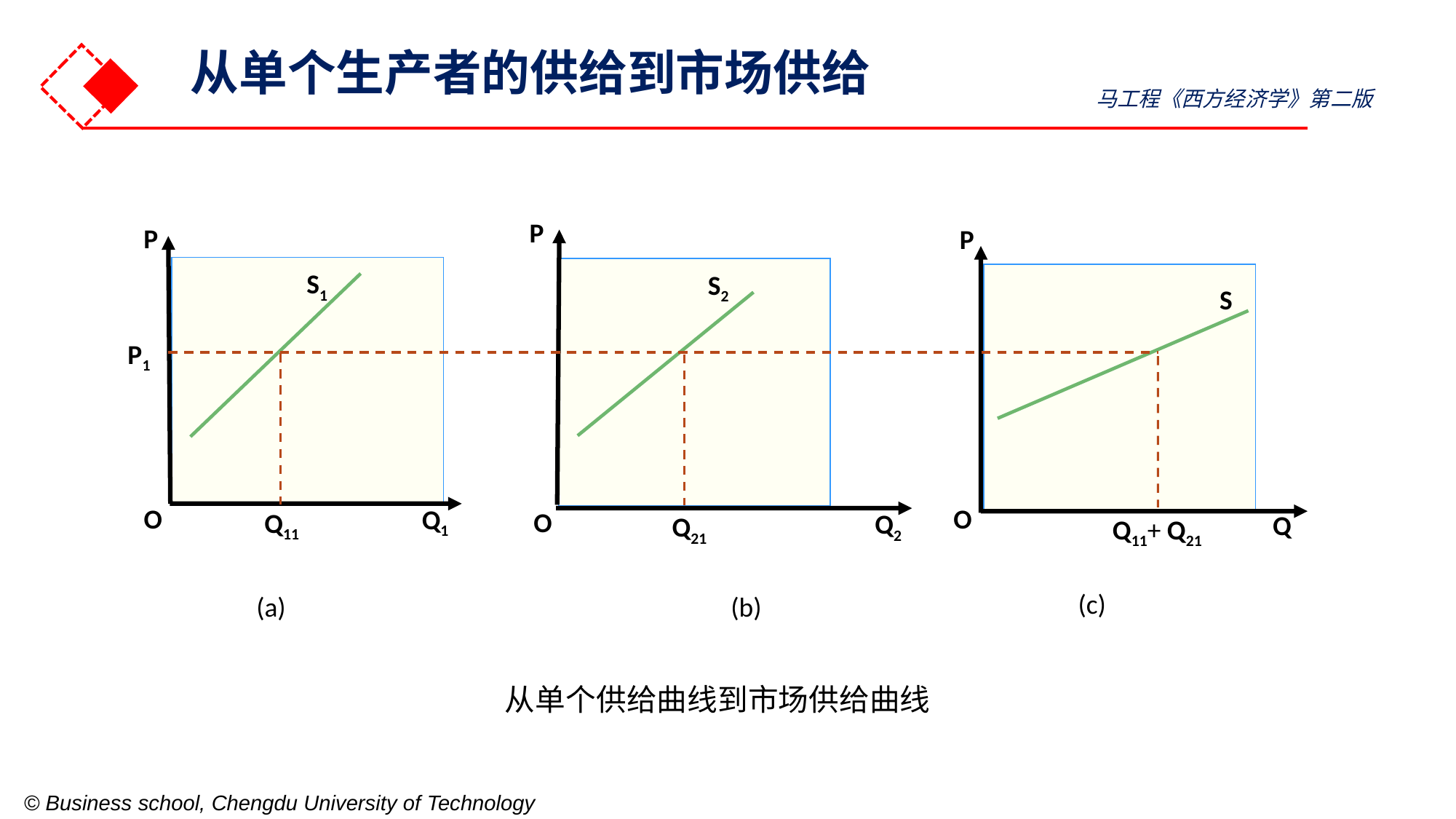

从单个生产者的供给到市场供给

马工程《西方经济学》第二版
P
P
P

S
P1
O

Q

S2

S1

O
Q1

O
Q2
Q11+ Q21

Q11
Q21
(c)
(a)
(b)
从单个供给曲线到市场供给曲线